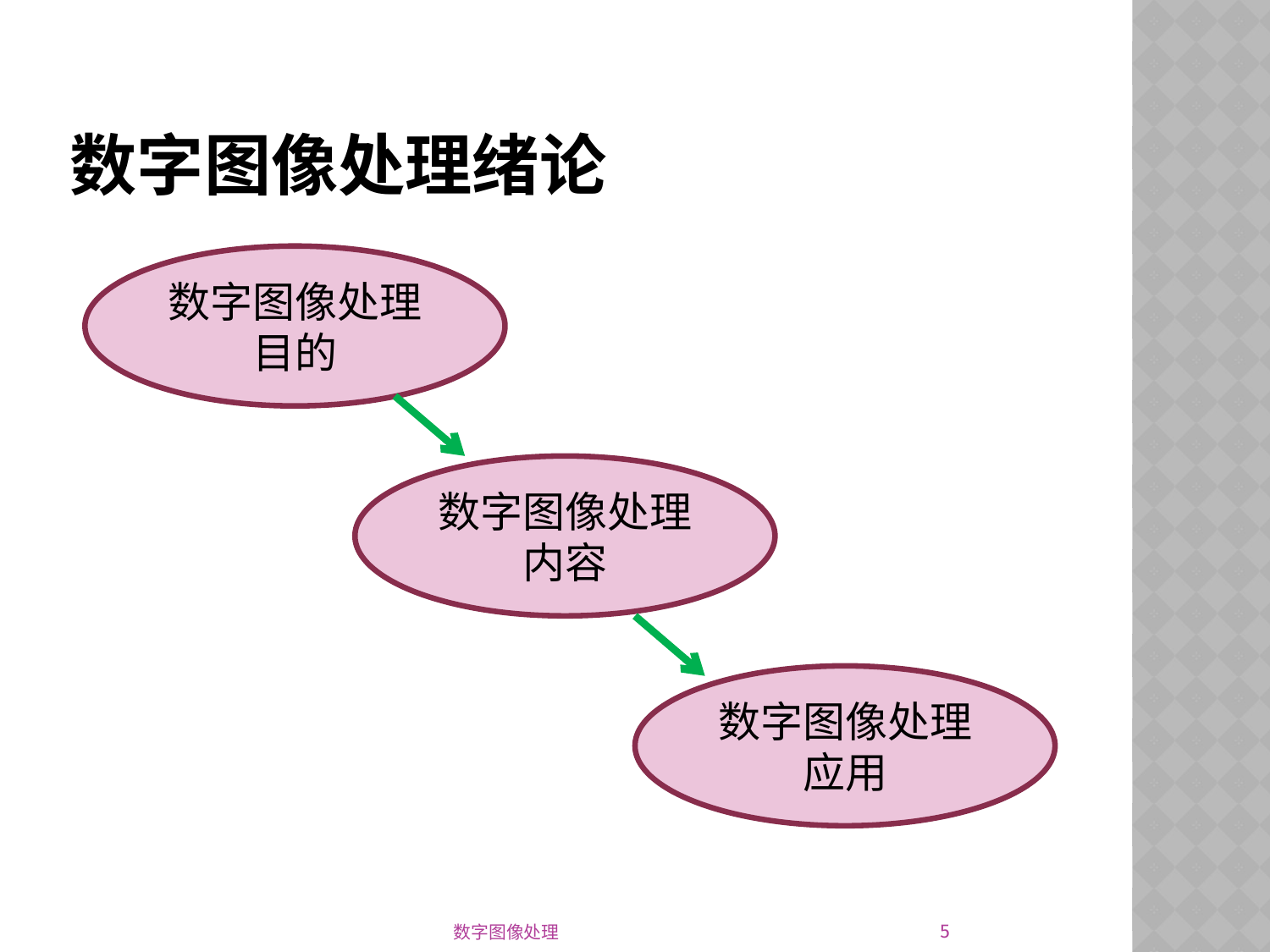

# 数字图像处理绪论
数字图像处理目的
数字图像处理内容
数字图像处理应用
5
数字图像处理